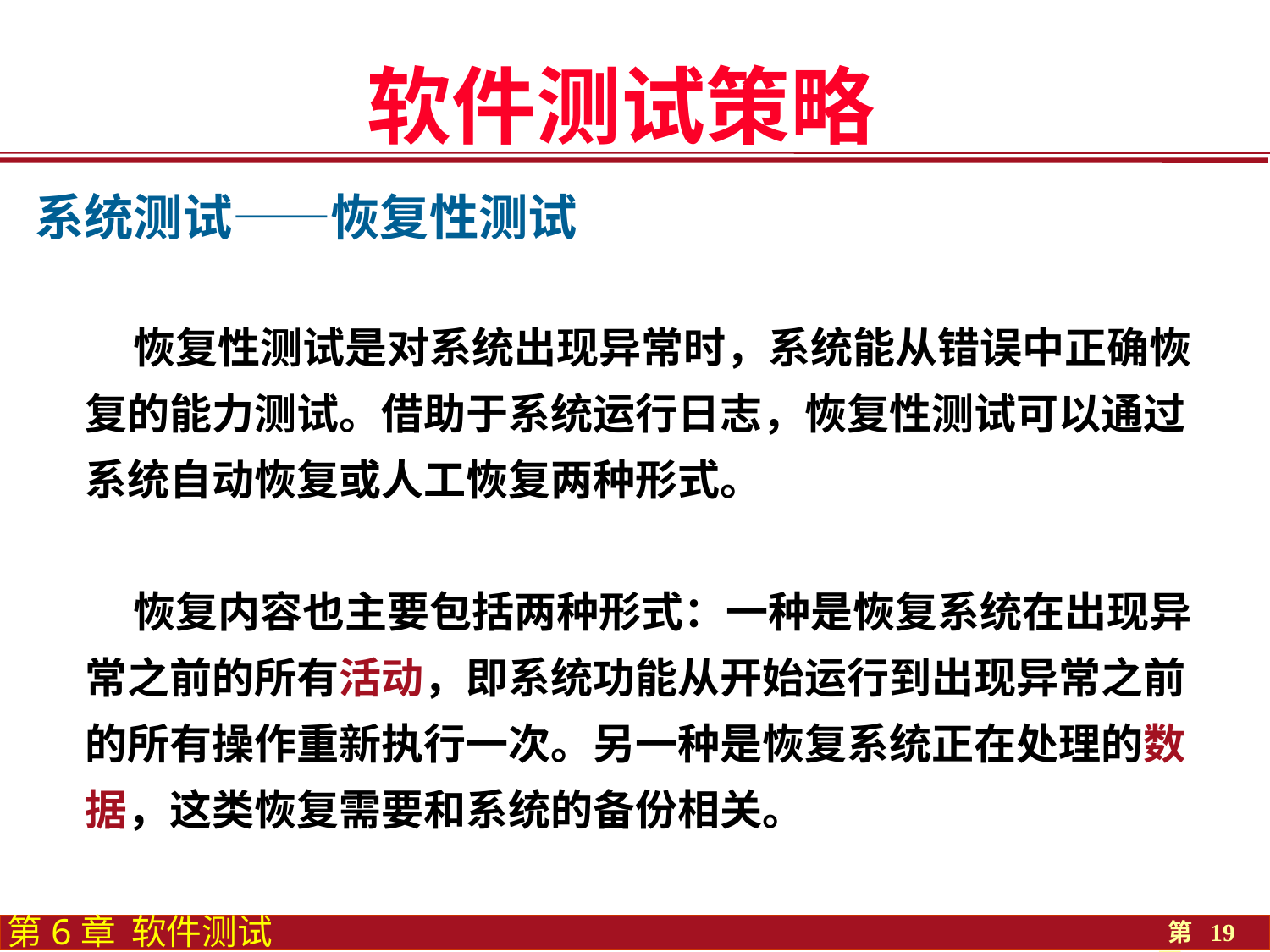

软件测试策略
# 系统测试——恢复性测试
    恢复性测试是对系统出现异常时，系统能从错误中正确恢复的能力测试。借助于系统运行日志，恢复性测试可以通过系统自动恢复或人工恢复两种形式。

    恢复内容也主要包括两种形式：一种是恢复系统在出现异常之前的所有活动，即系统功能从开始运行到出现异常之前的所有操作重新执行一次。另一种是恢复系统正在处理的数据，这类恢复需要和系统的备份相关。